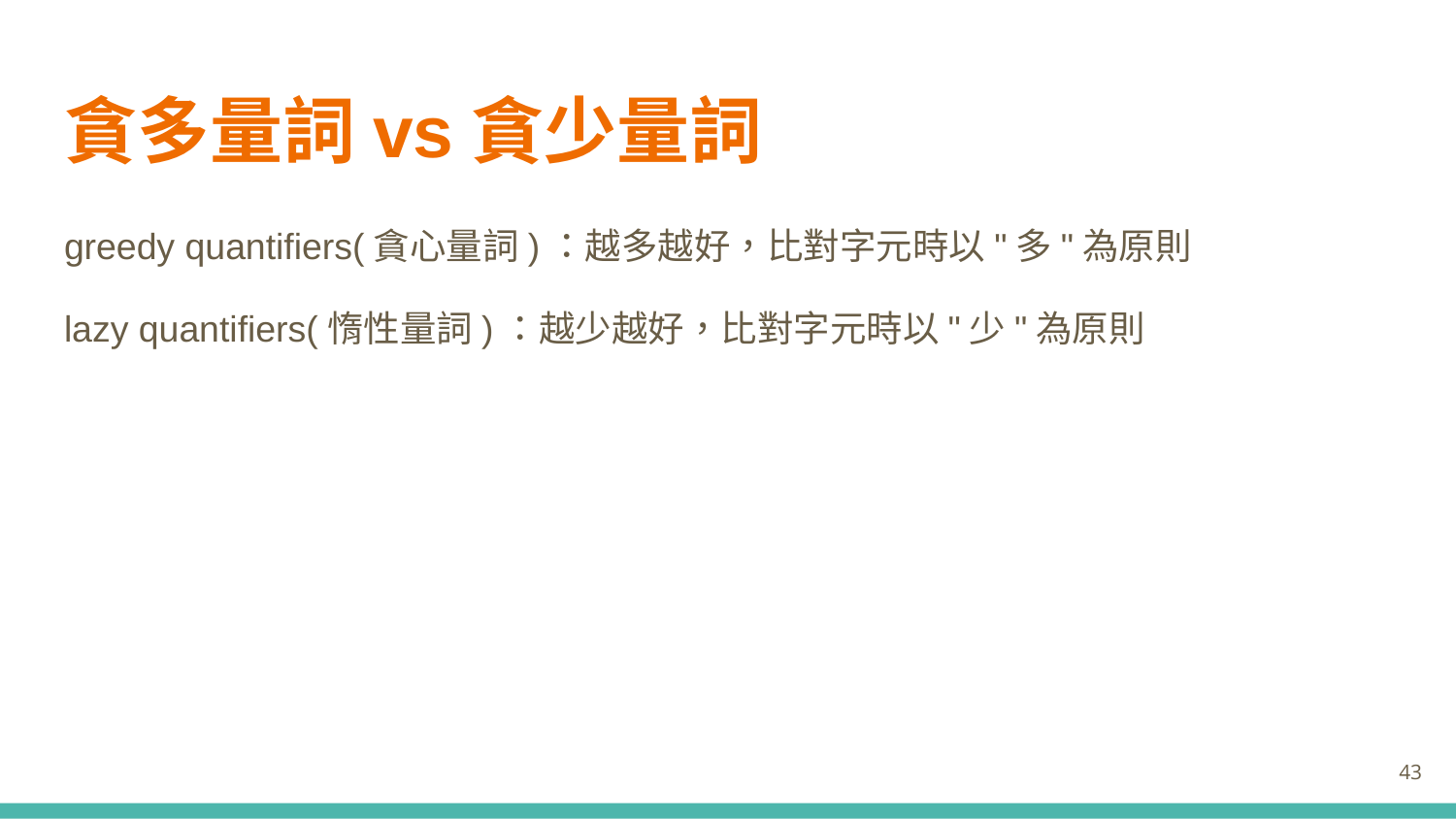

# 貪多量詞vs貪少量詞
greedy quantifiers(貪心量詞)：越多越好，比對字元時以"多"為原則
lazy quantifiers(惰性量詞)：越少越好，比對字元時以"少"為原則
43